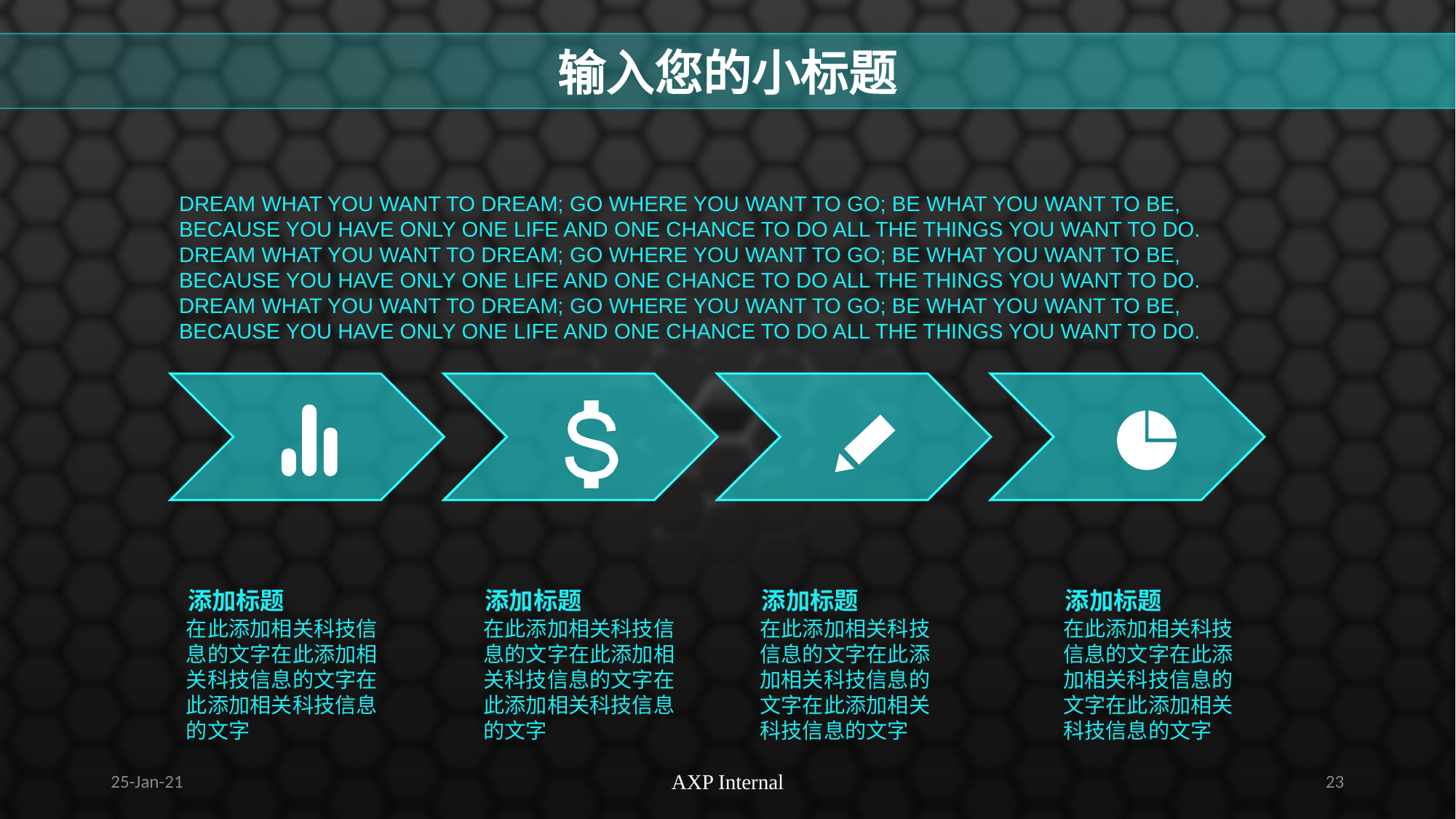

输入您的小标题
DREAM WHAT YOU WANT TO DREAM; GO WHERE YOU WANT TO GO; BE WHAT YOU WANT TO BE, BECAUSE YOU HAVE ONLY ONE LIFE AND ONE CHANCE TO DO ALL THE THINGS YOU WANT TO DO. DREAM WHAT YOU WANT TO DREAM; GO WHERE YOU WANT TO GO; BE WHAT YOU WANT TO BE, BECAUSE YOU HAVE ONLY ONE LIFE AND ONE CHANCE TO DO ALL THE THINGS YOU WANT TO DO. DREAM WHAT YOU WANT TO DREAM; GO WHERE YOU WANT TO GO; BE WHAT YOU WANT TO BE, BECAUSE YOU HAVE ONLY ONE LIFE AND ONE CHANCE TO DO ALL THE THINGS YOU WANT TO DO.

添加标题
在此添加相关科技信息的文字在此添加相关科技信息的文字在此添加相关科技信息的文字
添加标题
在此添加相关科技信息的文字在此添加相关科技信息的文字在此添加相关科技信息的文字
添加标题
在此添加相关科技信息的文字在此添加相关科技信息的文字在此添加相关科技信息的文字
添加标题
在此添加相关科技信息的文字在此添加相关科技信息的文字在此添加相关科技信息的文字
25-Jan-21
AXP Internal
23